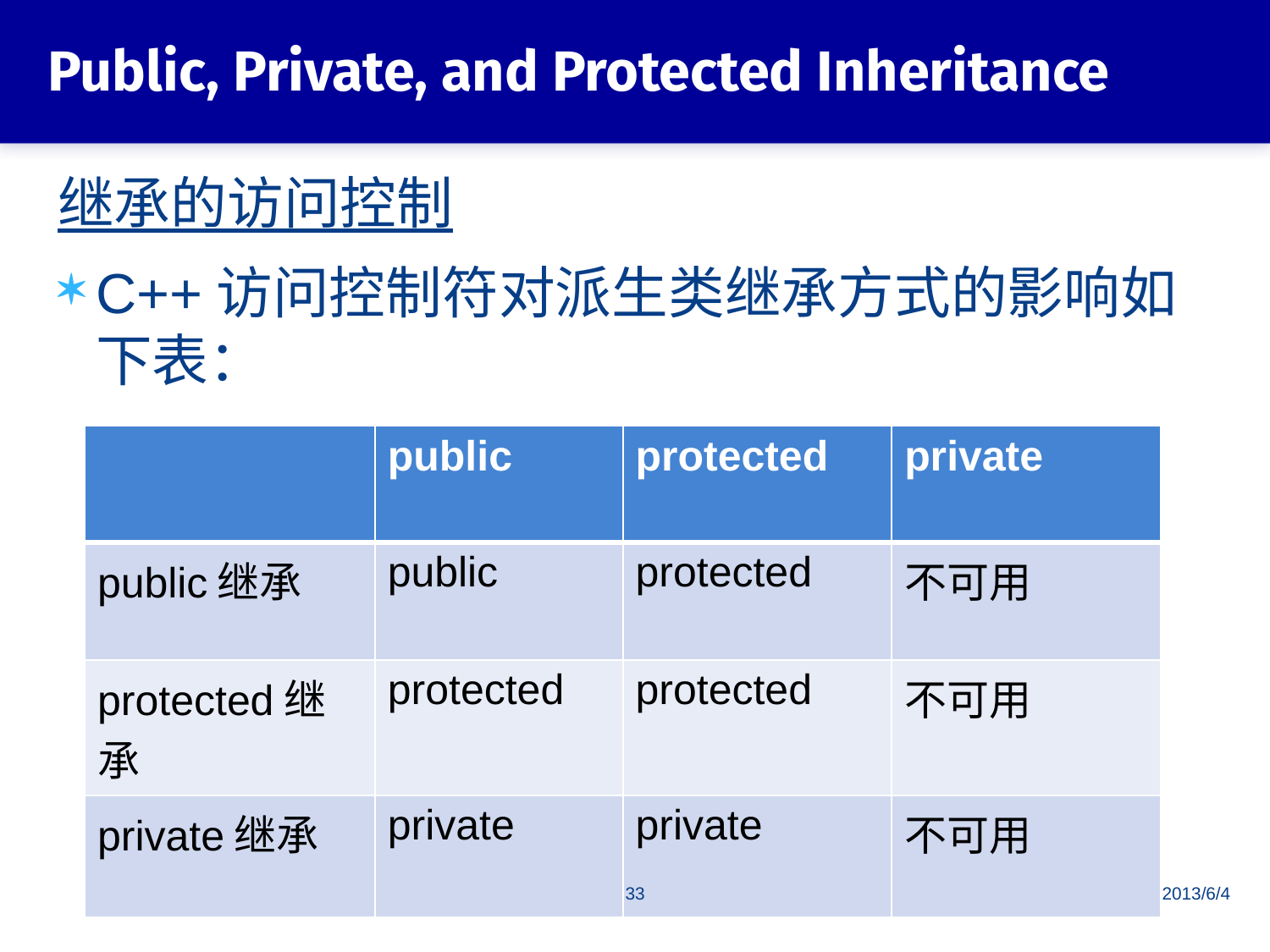

# Public, Private, and Protected Inheritance
继承的访问控制
C++访问控制符对派生类继承方式的影响如下表：

|  | public | protected | private |
| --- | --- | --- | --- |
| public继承 | public | protected | 不可用 |
| protected继承 | protected | protected | 不可用 |
| private继承 | private | private | 不可用 |
33
2013/6/4